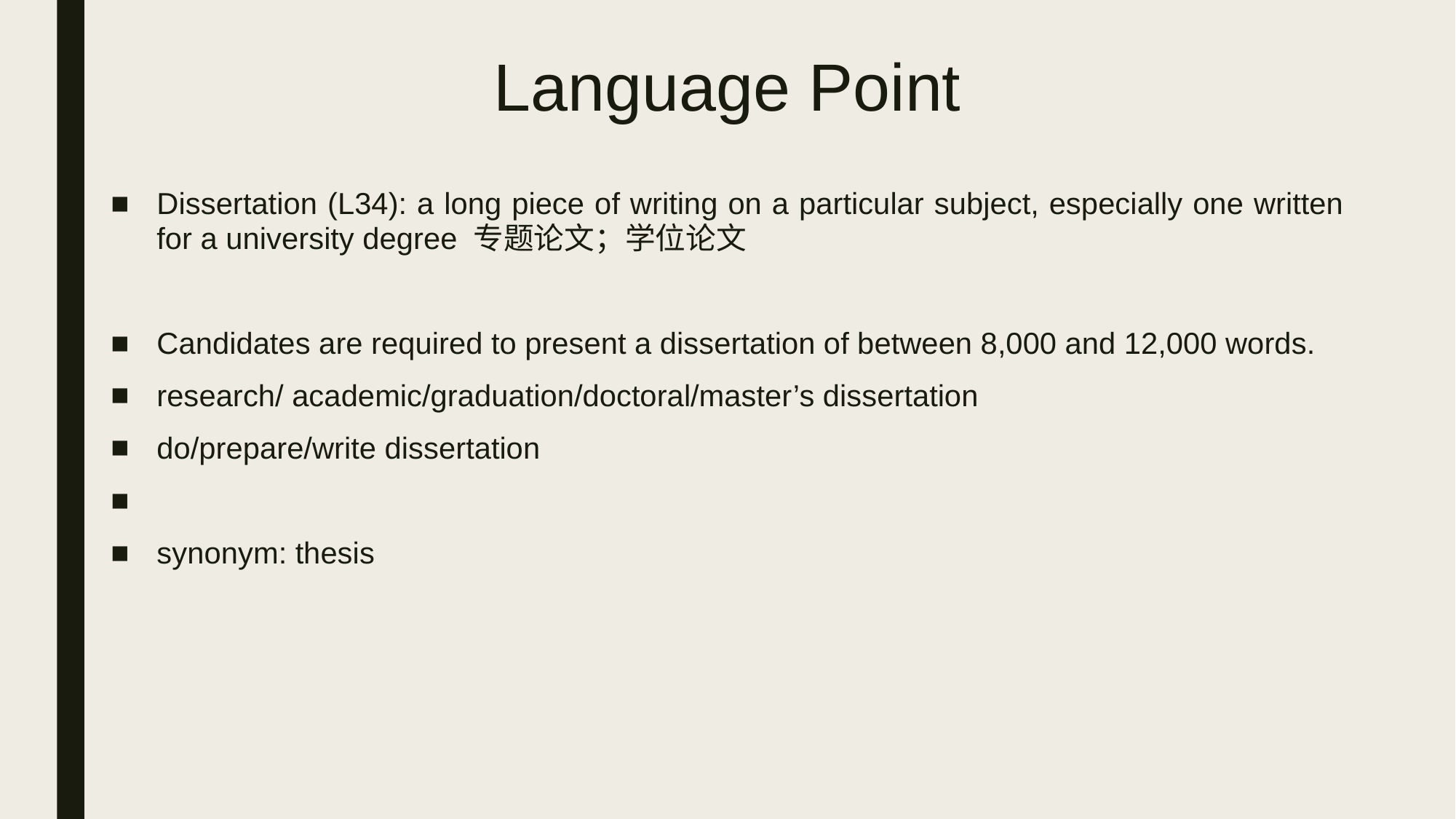

# Language Point
Dissertation (L34): a long piece of writing on a particular subject, especially one written for a university degree 专题论文；学位论文

Candidates are required to present a dissertation of between 8,000 and 12,000 words.
research/ academic/graduation/doctoral/master’s dissertation
do/prepare/write dissertation

synonym: thesis